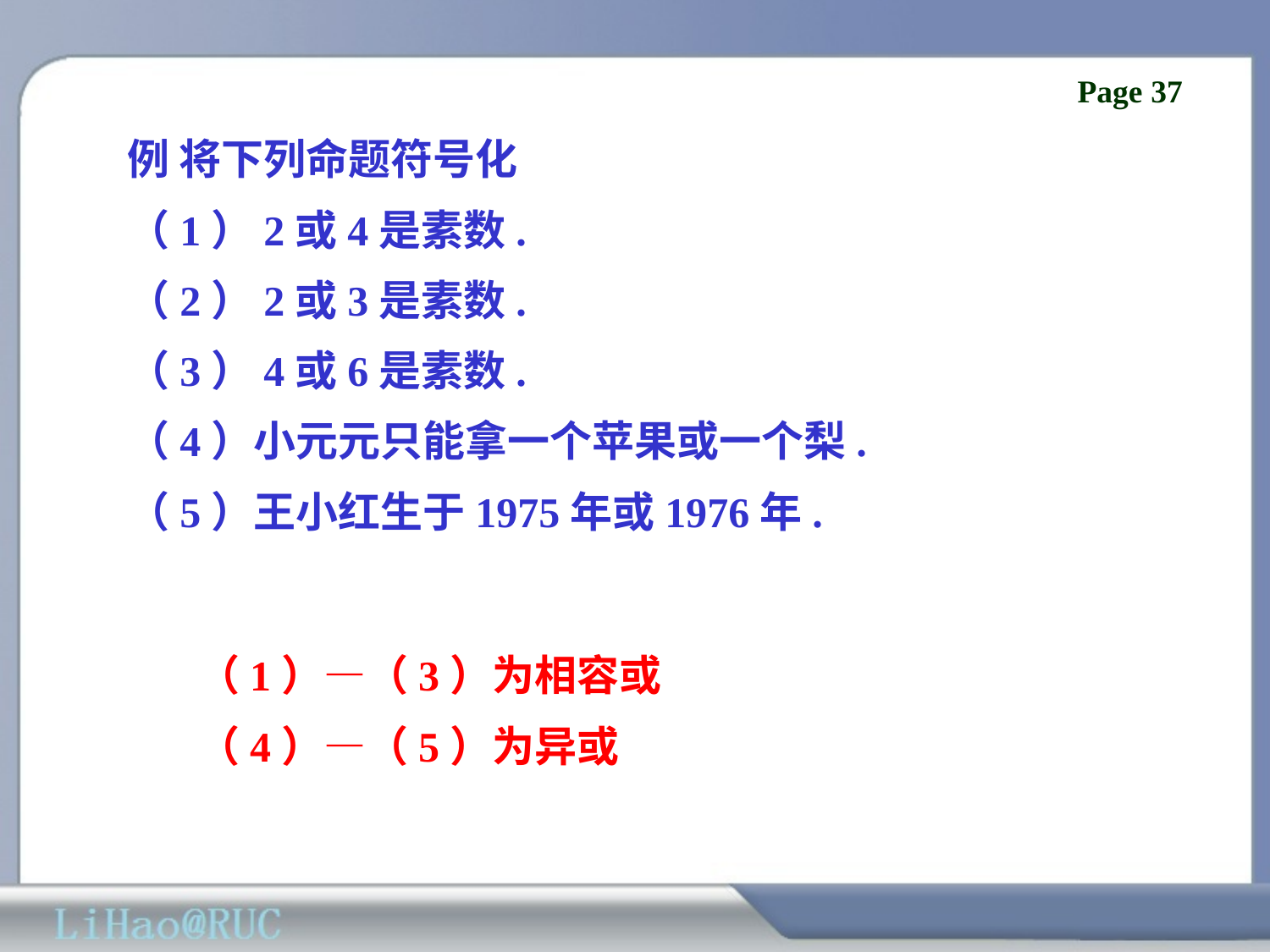

例 将下列命题符号化
（1）2或4是素数.
（2）2或3是素数.
（3）4或6是素数.
（4）小元元只能拿一个苹果或一个梨.
（5）王小红生于1975年或1976年.

（1）—（3）为相容或      （4）—（5）为异或